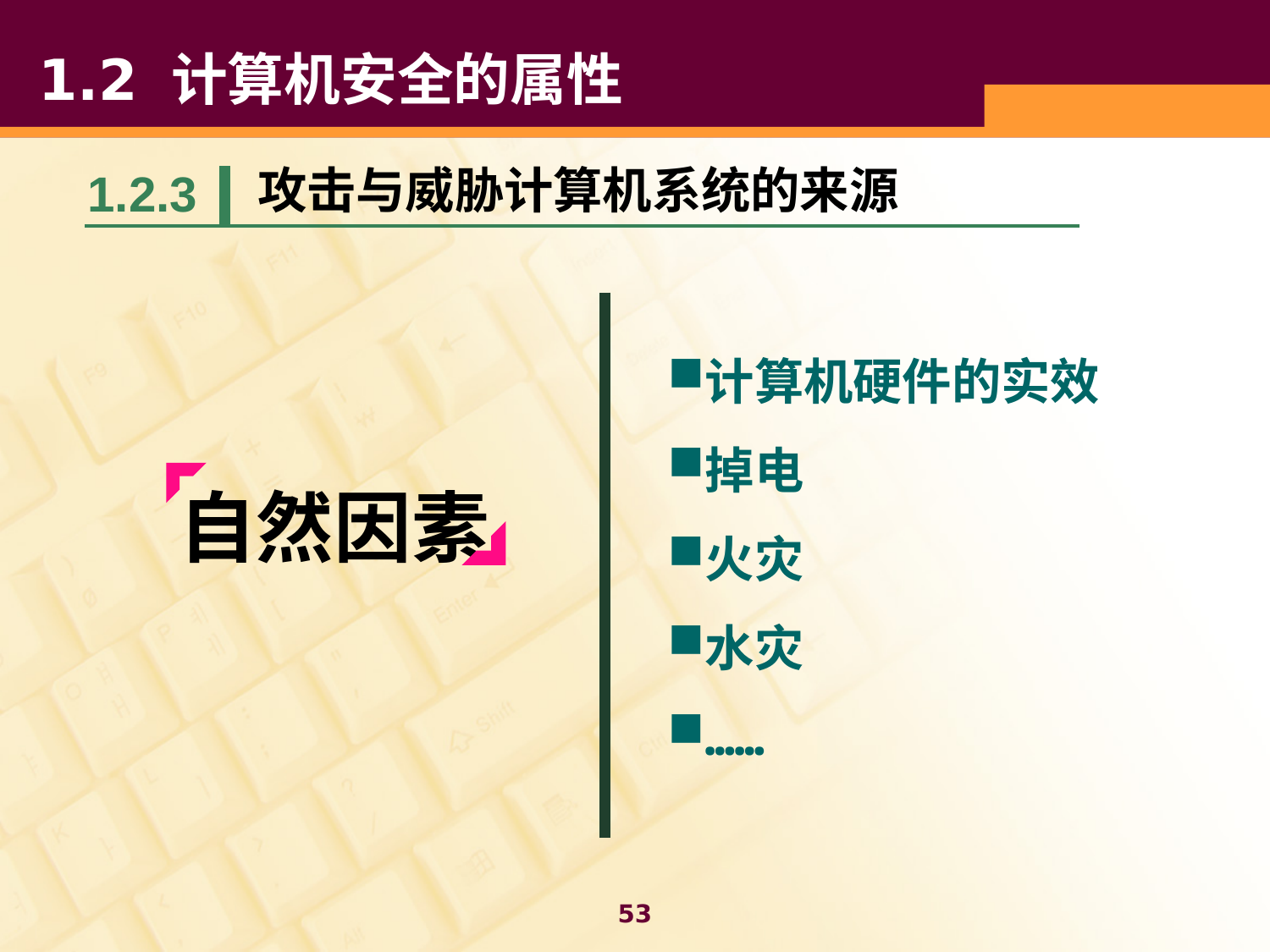

# 1.2 计算机安全的属性

攻击与威胁计算机系统的来源
1.2.3
计算机硬件的实效
掉电
火灾
水灾
……
   自然因素